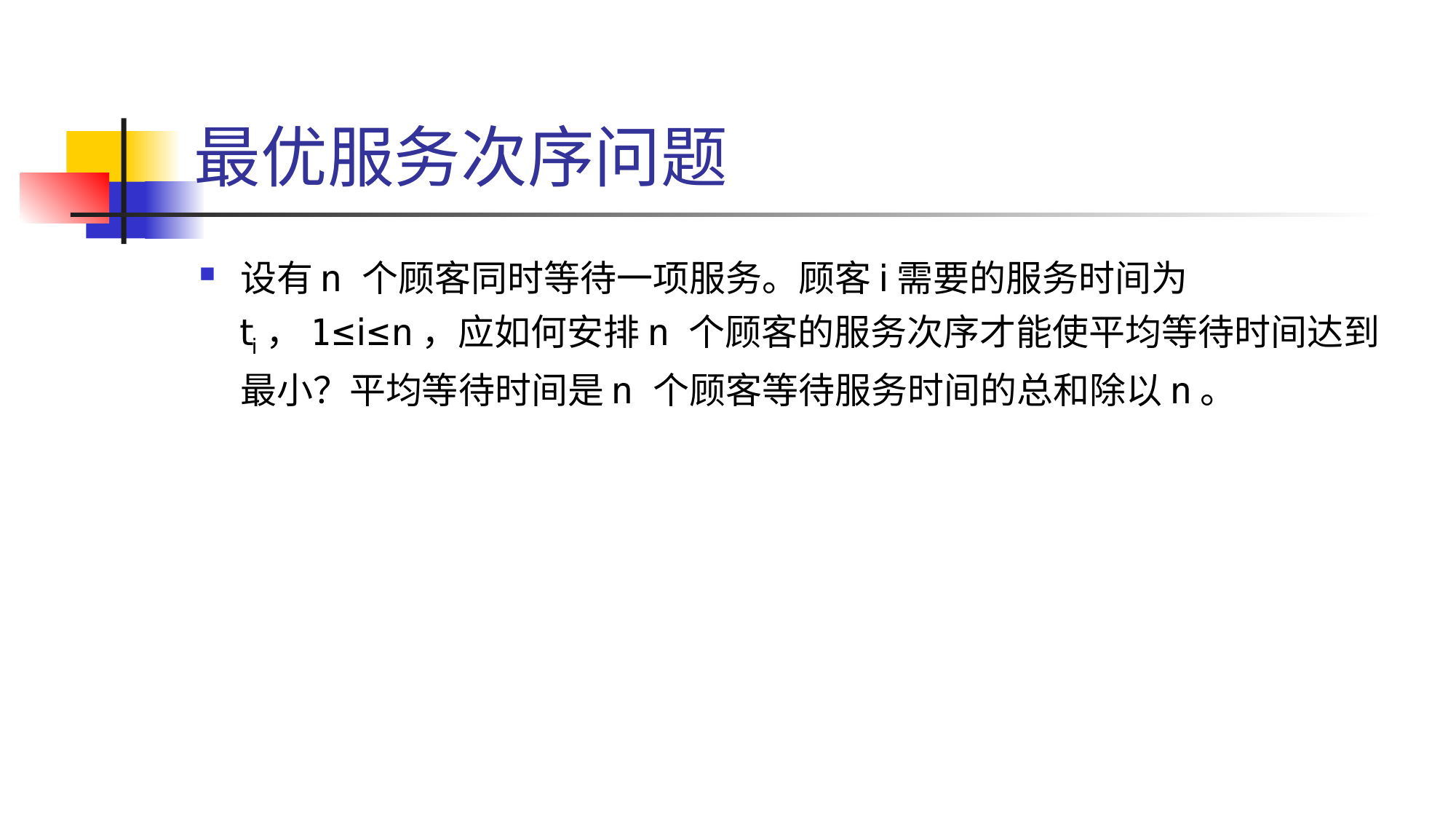

# 最优服务次序问题
设有n 个顾客同时等待一项服务。顾客i需要的服务时间为ti，1≤i≤n，应如何安排n 个顾客的服务次序才能使平均等待时间达到最小？平均等待时间是n 个顾客等待服务时间的总和除以n。